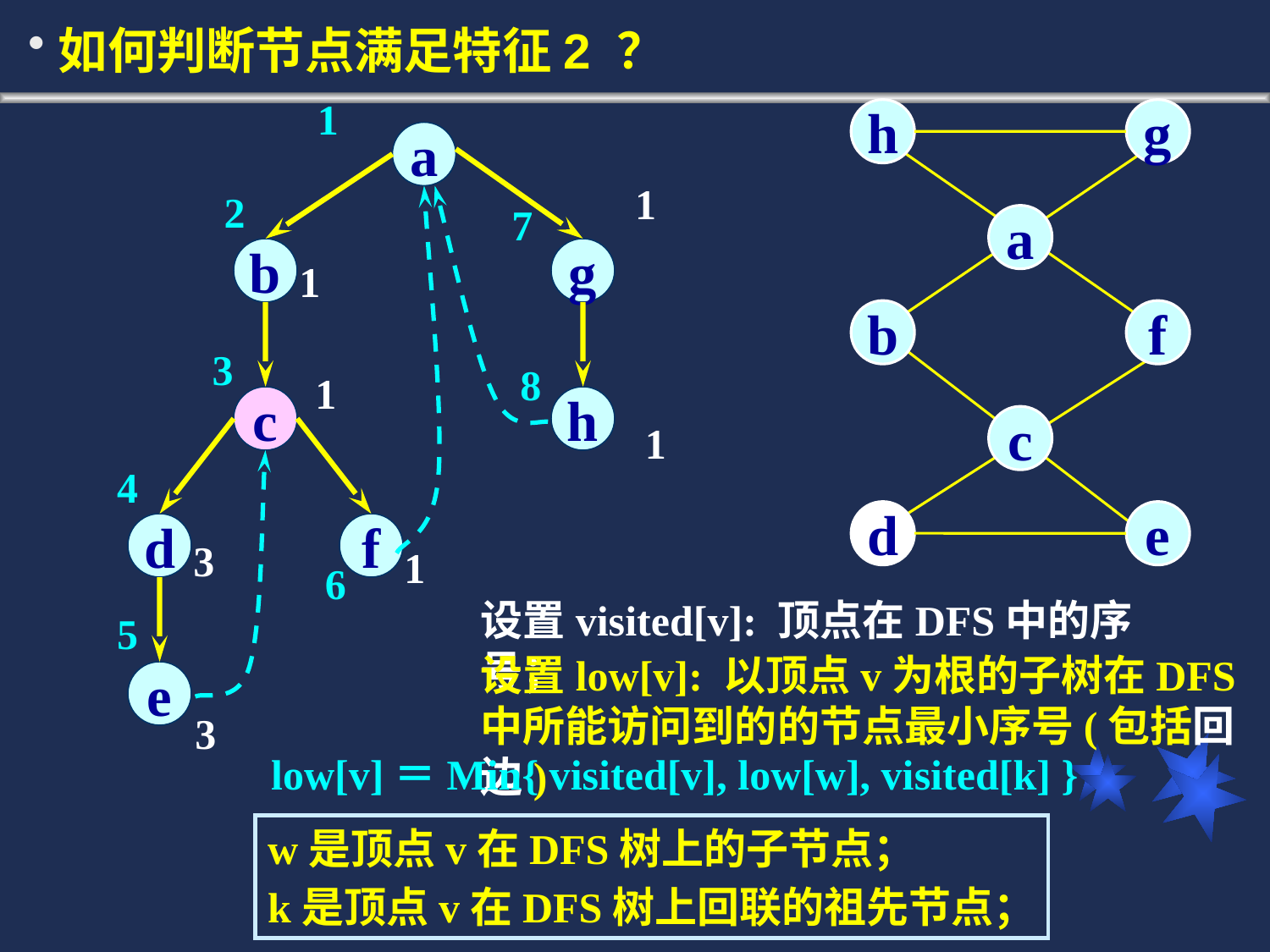

如何判断节点满足特征2 ？
1
h
g

a
b
f

c
d
e

a

1
2

7
b
g
1

3
8
1
c
h
1

4
d
f
3
1
6

设置visited[v]: 顶点在DFS中的序号；
5
设置low[v]: 以顶点v为根的子树在DFS中所能访问到的的节点最小序号(包括回边)
e
3
low[v]＝Min{ visited[v], low[w], visited[k] }
w是顶点v在DFS树上的子节点；
k是顶点v在DFS树上回联的祖先节点；